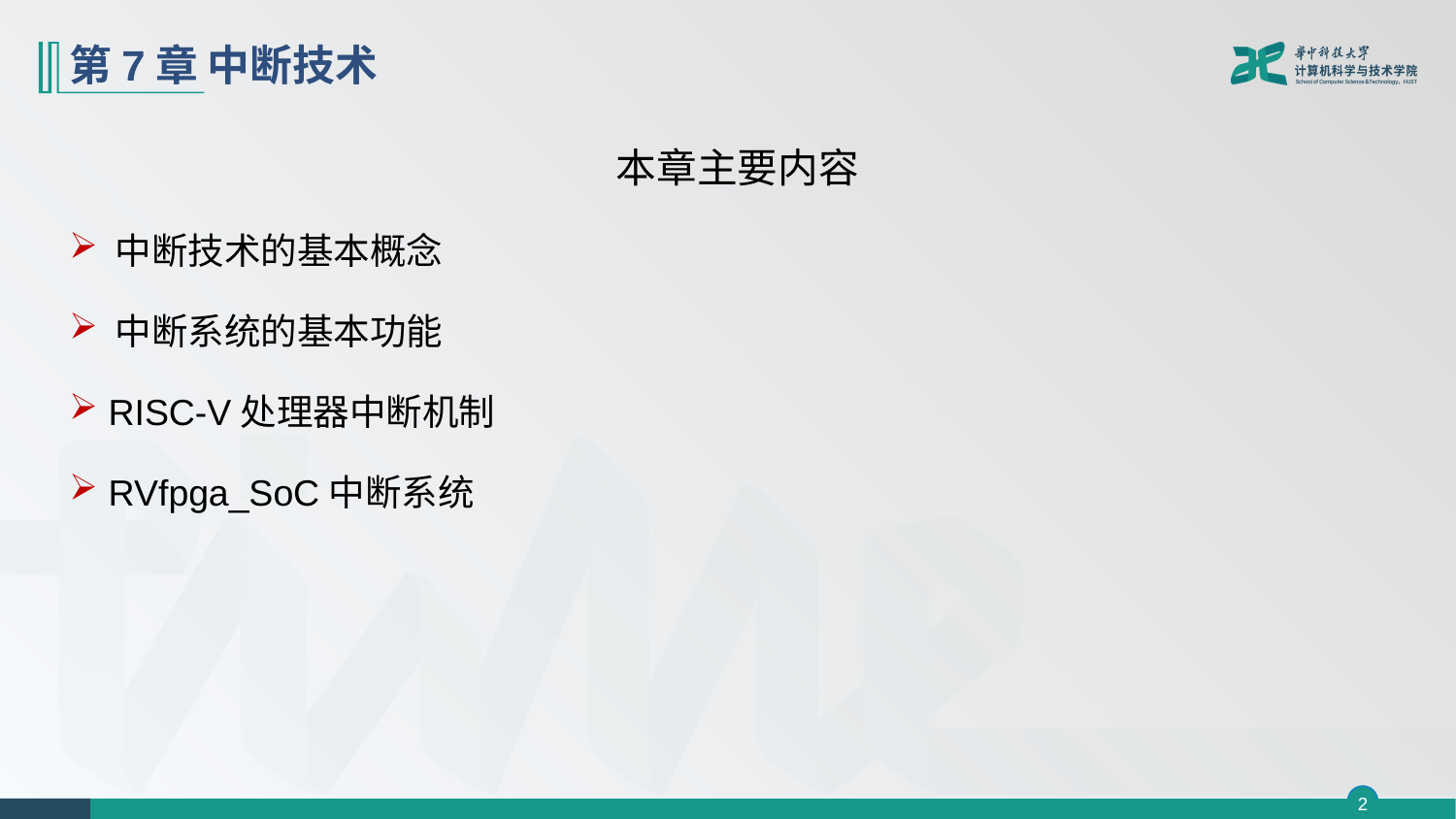

# 第7章 中断技术
本章主要内容
 中断技术的基本概念
 中断系统的基本功能
 RISC-V处理器中断机制
 RVfpga_SoC中断系统